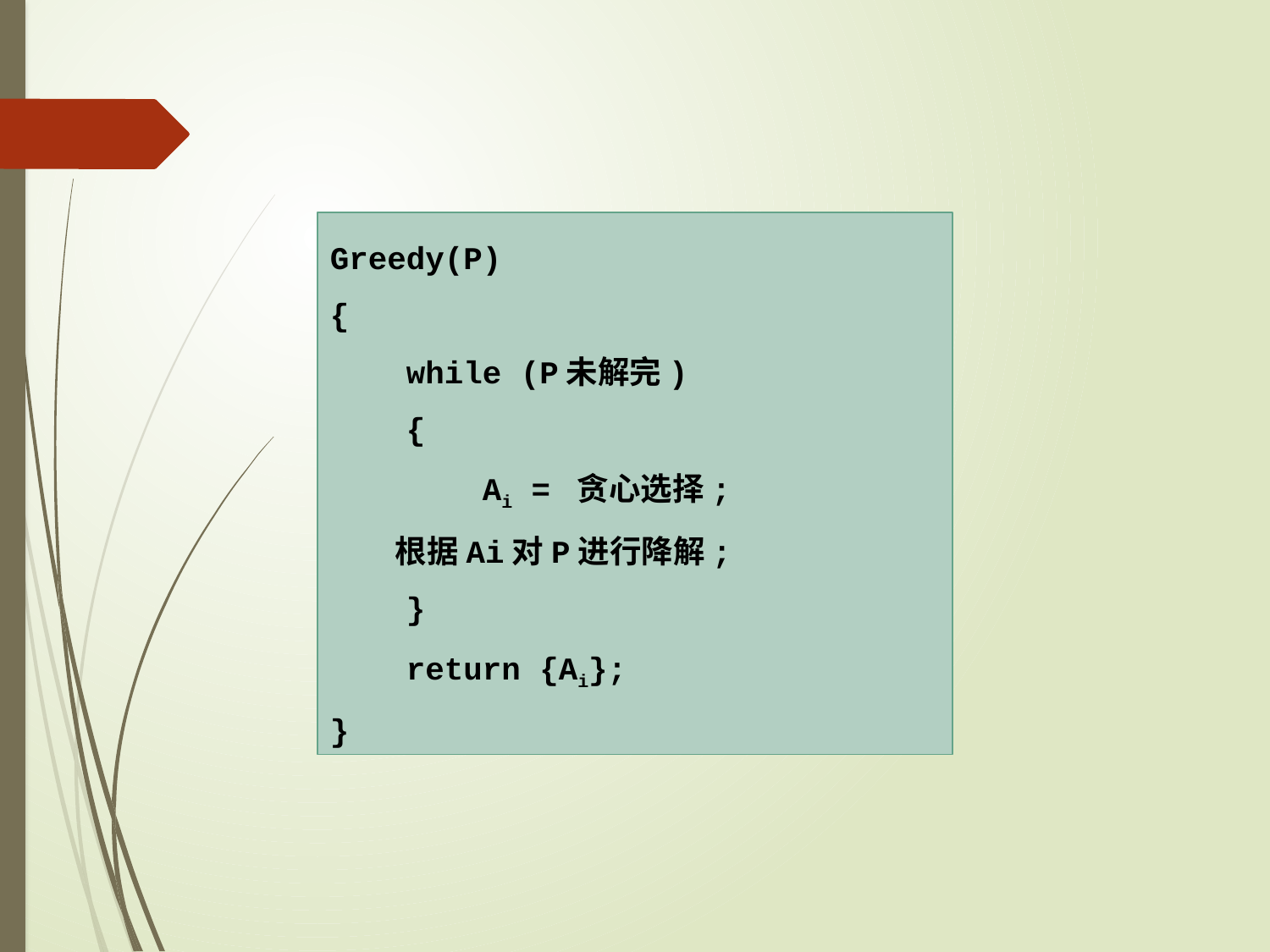

Greedy(P)
{
    while (P未解完)
    {
        Ai = 贪心选择;
        根据Ai对P进行降解;
    }
    return {Ai};
}